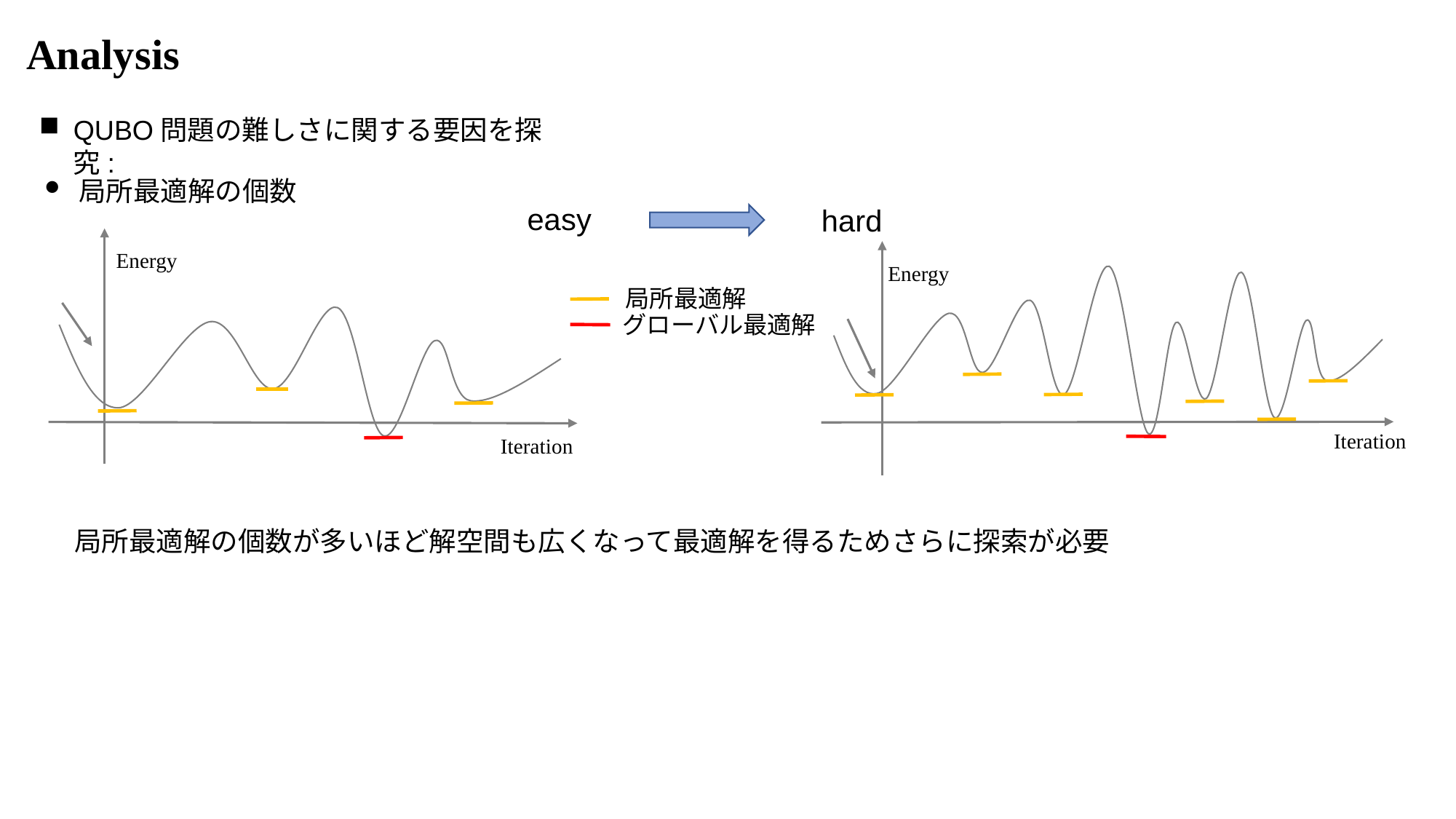

Analysis
QUBO問題の難しさに関する要因を探究:
局所最適解の個数
easy
hard

Energy
Energy

局所最適解
グローバル最適解

Iteration
Iteration
局所最適解の個数が多いほど解空間も広くなって最適解を得るためさらに探索が必要